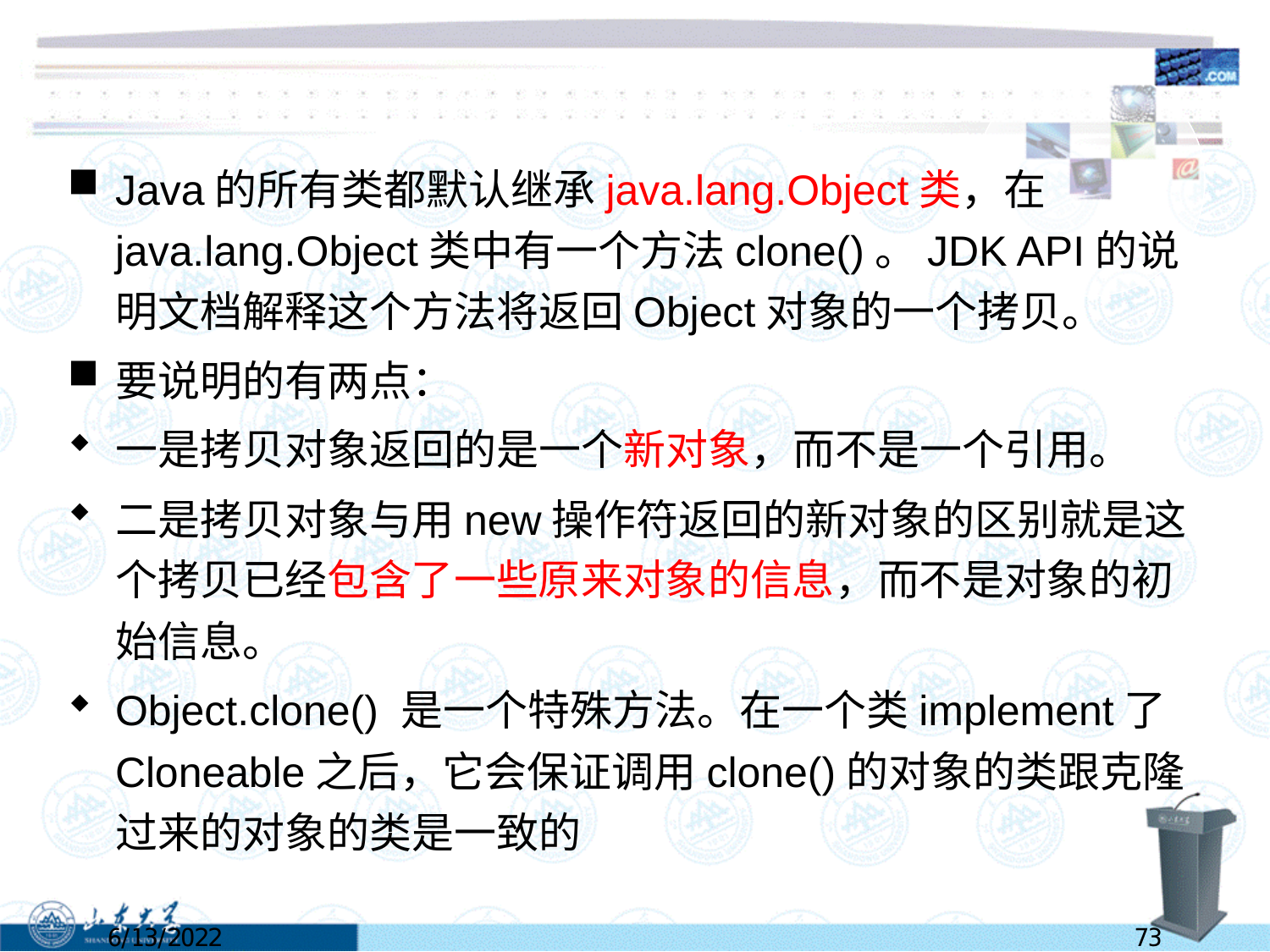

#
Java的所有类都默认继承java.lang.Object类，在java.lang.Object类中有一个方法clone()。JDK API的说明文档解释这个方法将返回Object对象的一个拷贝。
要说明的有两点：
一是拷贝对象返回的是一个新对象，而不是一个引用。
二是拷贝对象与用new操作符返回的新对象的区别就是这个拷贝已经包含了一些原来对象的信息，而不是对象的初始信息。
Object.clone() 是一个特殊方法。在一个类implement了Cloneable之后，它会保证调用clone()的对象的类跟克隆过来的对象的类是一致的
6/13/2022
73